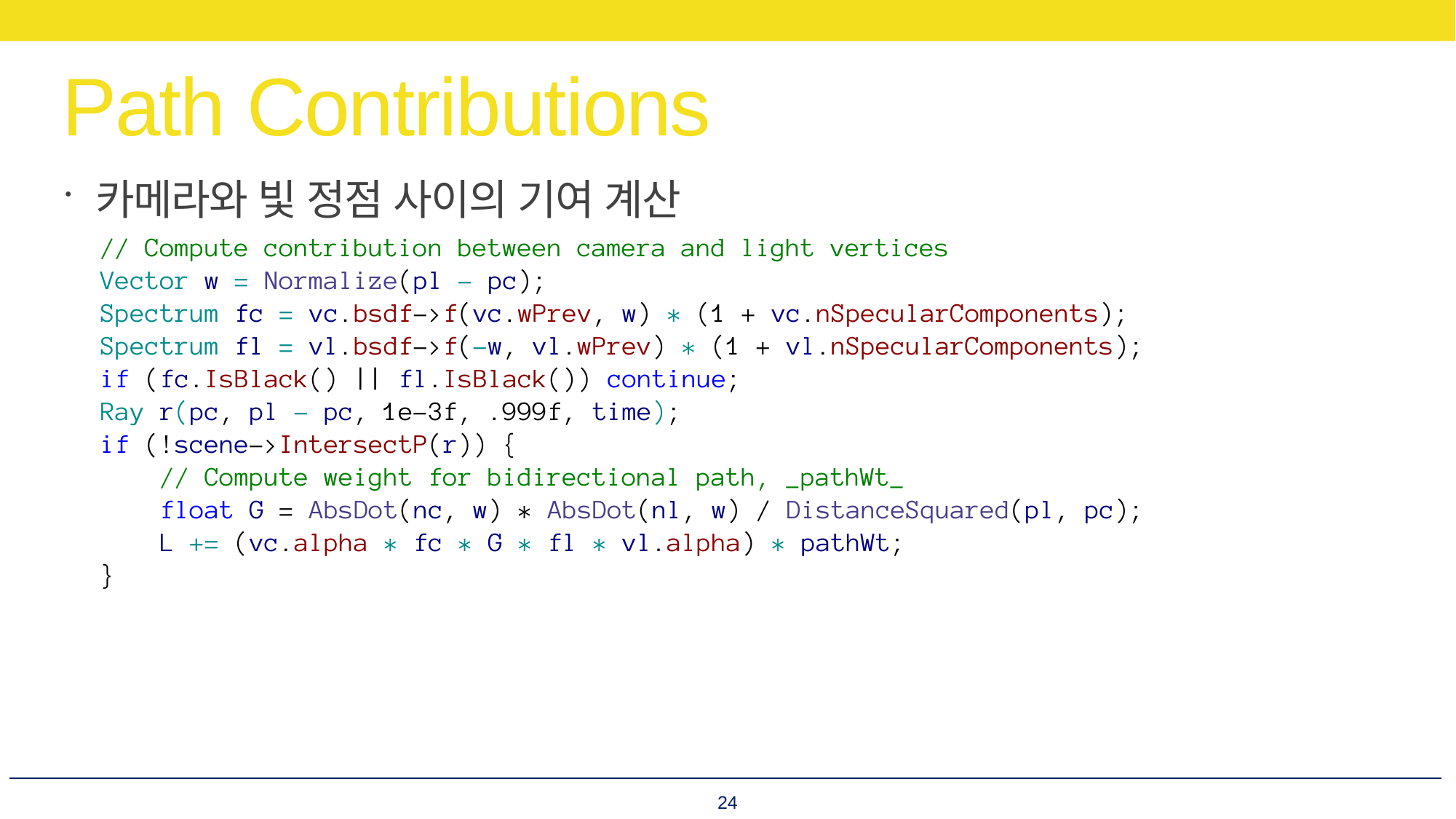

# Path Contributions
카메라와 빛 정점 사이의 기여 계산
// Compute contribution between camera and light vertices
Vector w = Normalize(pl - pc);
Spectrum fc = vc.bsdf->f(vc.wPrev, w) * (1 + vc.nSpecularComponents);
Spectrum fl = vl.bsdf->f(-w, vl.wPrev) * (1 + vl.nSpecularComponents);
if (fc.IsBlack() || fl.IsBlack()) continue;
Ray r(pc, pl - pc, 1e-3f, .999f, time);
if (!scene->IntersectP(r)) {
    // Compute weight for bidirectional path, _pathWt_
    float G = AbsDot(nc, w) * AbsDot(nl, w) / DistanceSquared(pl, pc);
    L += (vc.alpha * fc * G * fl * vl.alpha) * pathWt;
}
24